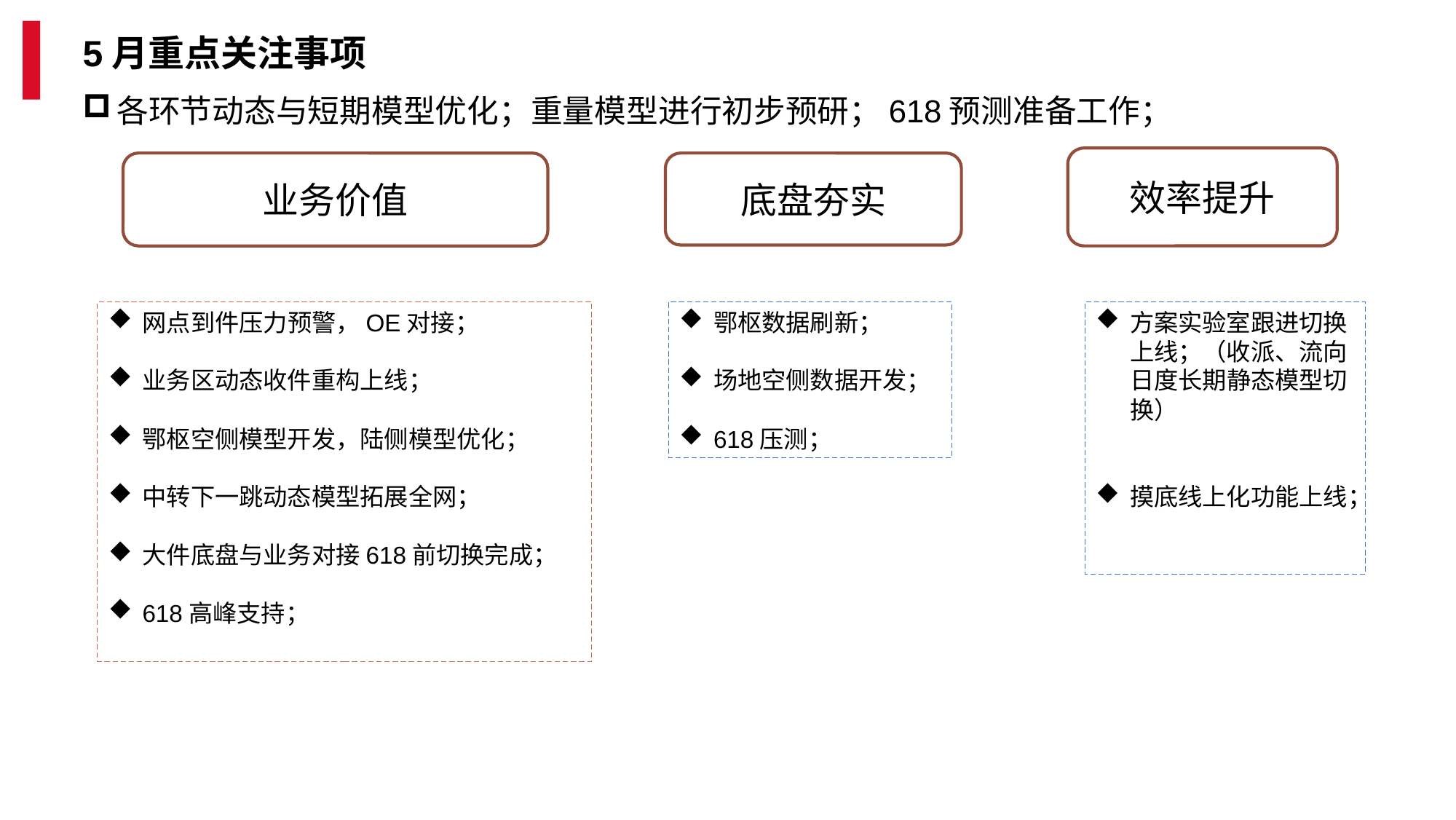

5月重点关注事项
各环节动态与短期模型优化；重量模型进行初步预研；618预测准备工作；
效率提升
业务价值
底盘夯实
网点到件压力预警，OE对接；

业务区动态收件重构上线；

鄂枢空侧模型开发，陆侧模型优化；

中转下一跳动态模型拓展全网；

大件底盘与业务对接618前切换完成；

618高峰支持；

鄂枢数据刷新；

场地空侧数据开发；

618压测；
方案实验室跟进切换上线；（收派、流向日度长期静态模型切换）

摸底线上化功能上线；